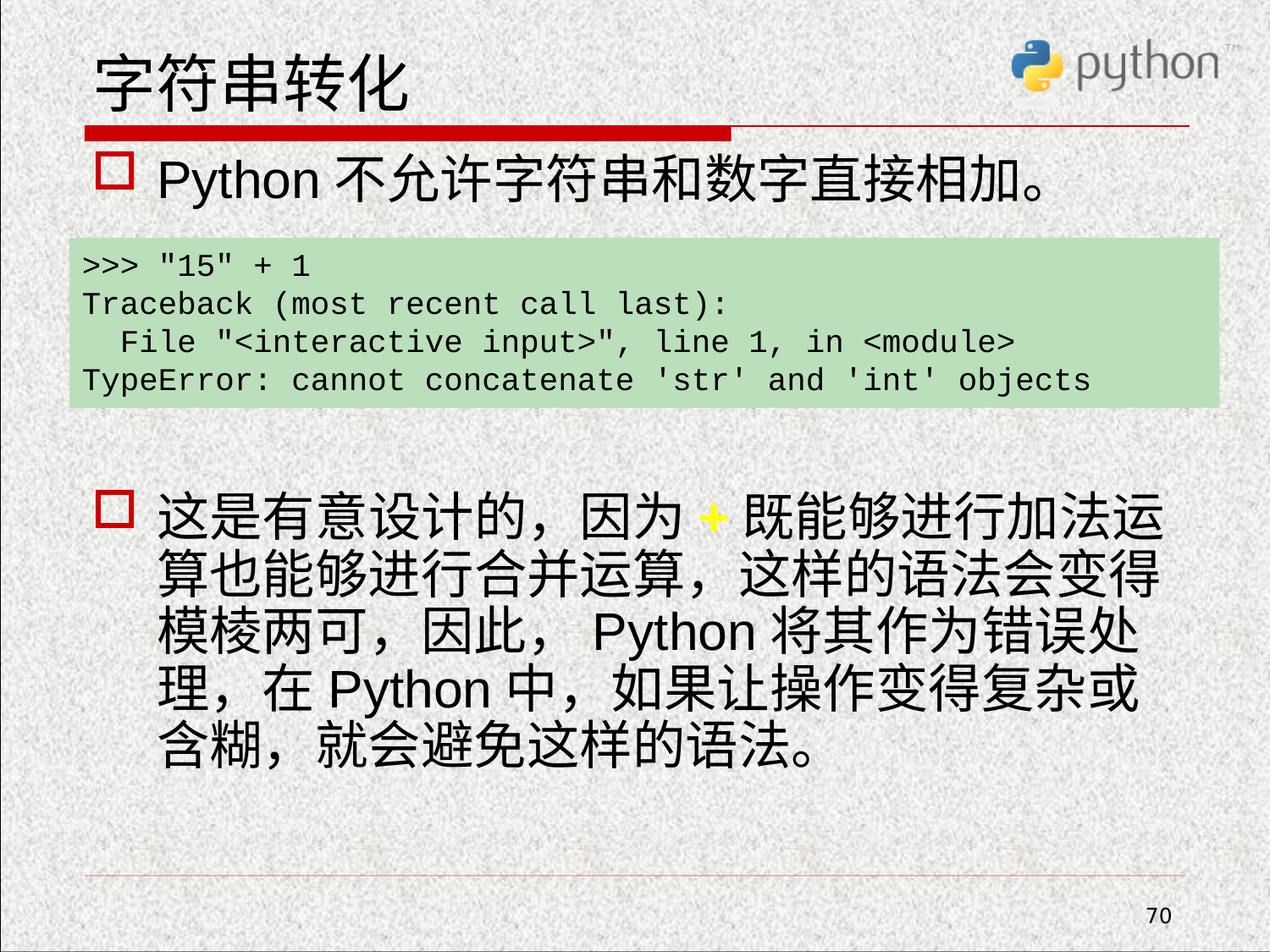

# 字符串转化
Python不允许字符串和数字直接相加。

这是有意设计的，因为+既能够进行加法运算也能够进行合并运算，这样的语法会变得模棱两可，因此，Python将其作为错误处理，在Python中，如果让操作变得复杂或含糊，就会避免这样的语法。
>>> "15" + 1
Traceback (most recent call last):
  File "<interactive input>", line 1, in <module>
TypeError: cannot concatenate 'str' and 'int' objects
70